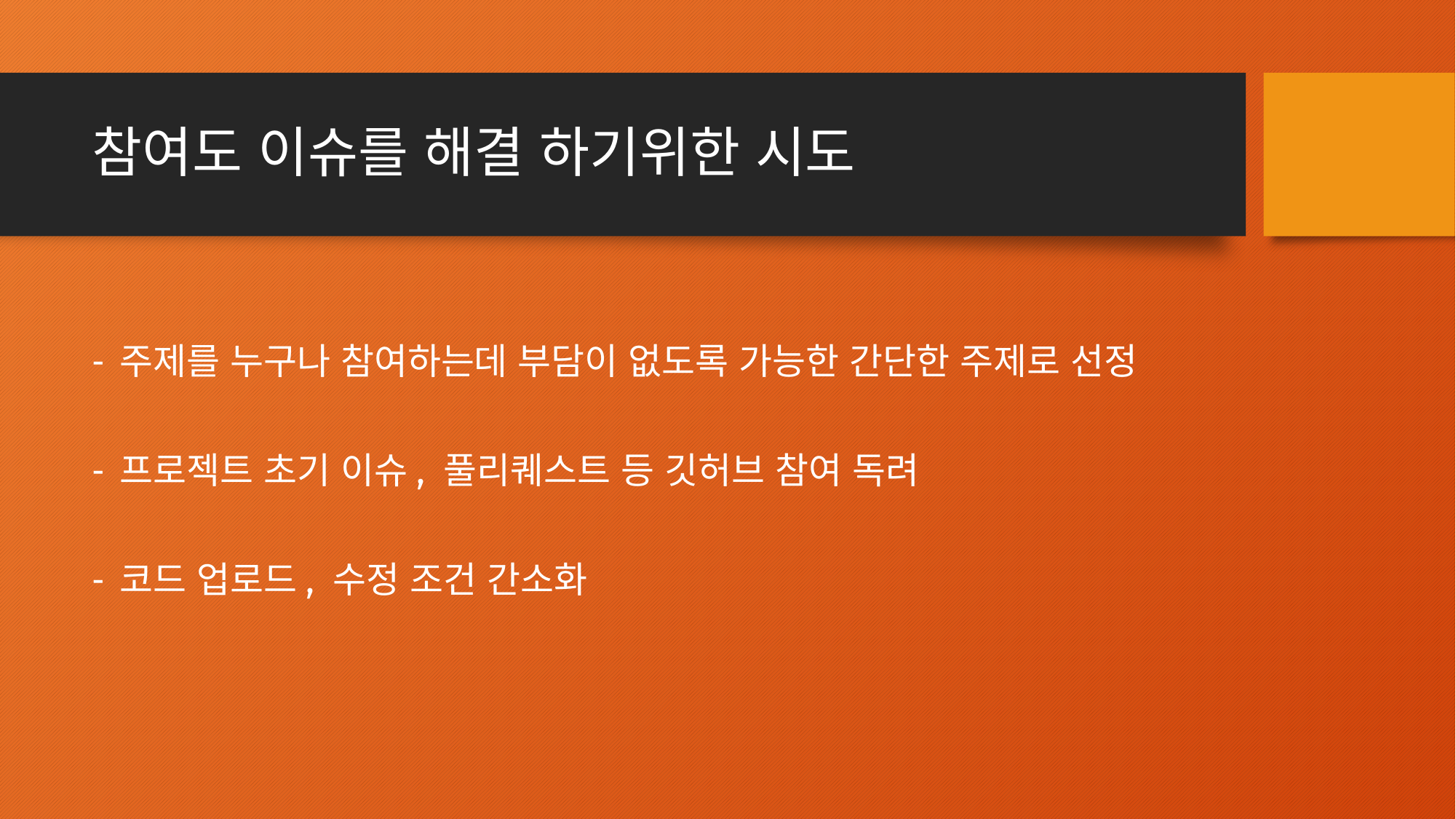

# 참여도 이슈를 해결 하기위한 시도

주제를 누구나 참여하는데 부담이 없도록 가능한 간단한 주제로 선정

프로젝트 초기 이슈, 풀리퀘스트 등 깃허브 참여 독려

코드 업로드, 수정 조건 간소화